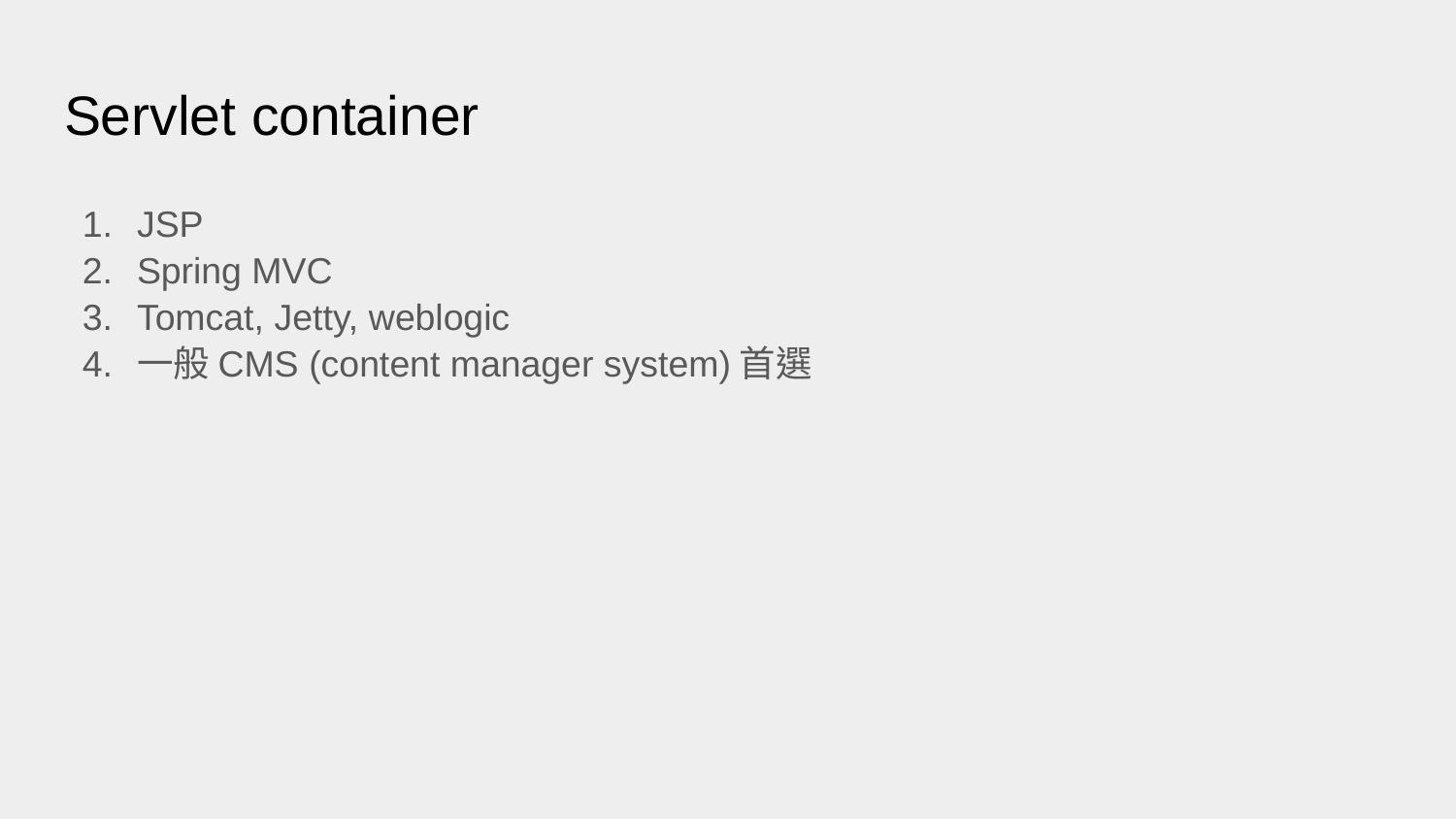

# Servlet container
JSP
Spring MVC
Tomcat, Jetty, weblogic
一般CMS (content manager system)首選